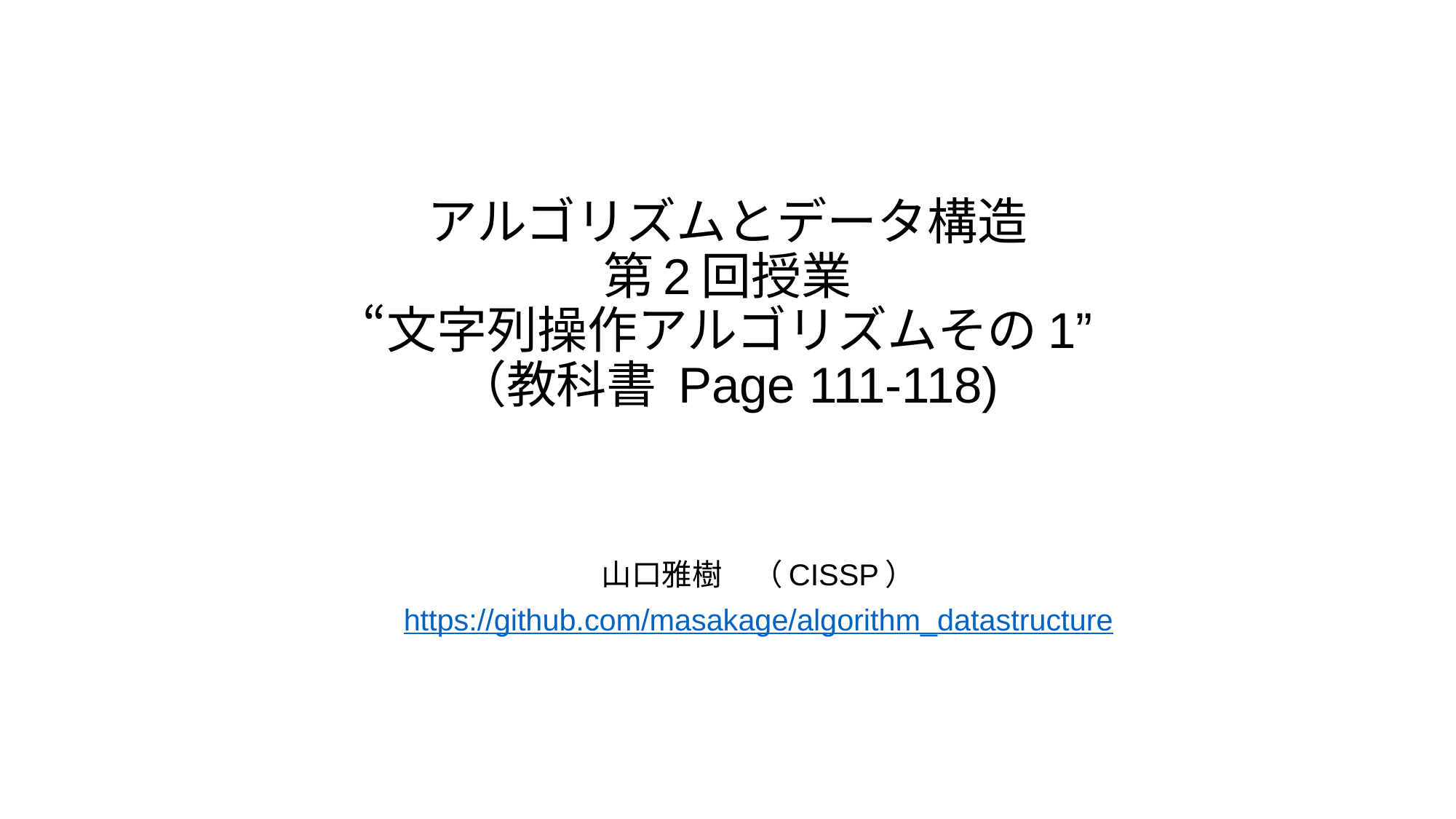

# アルゴリズムとデータ構造 第2回授業 “文字列操作アルゴリズムその1” （教科書 Page 111-118)
山口雅樹　（CISSP）
https://github.com/masakage/algorithm_datastructure